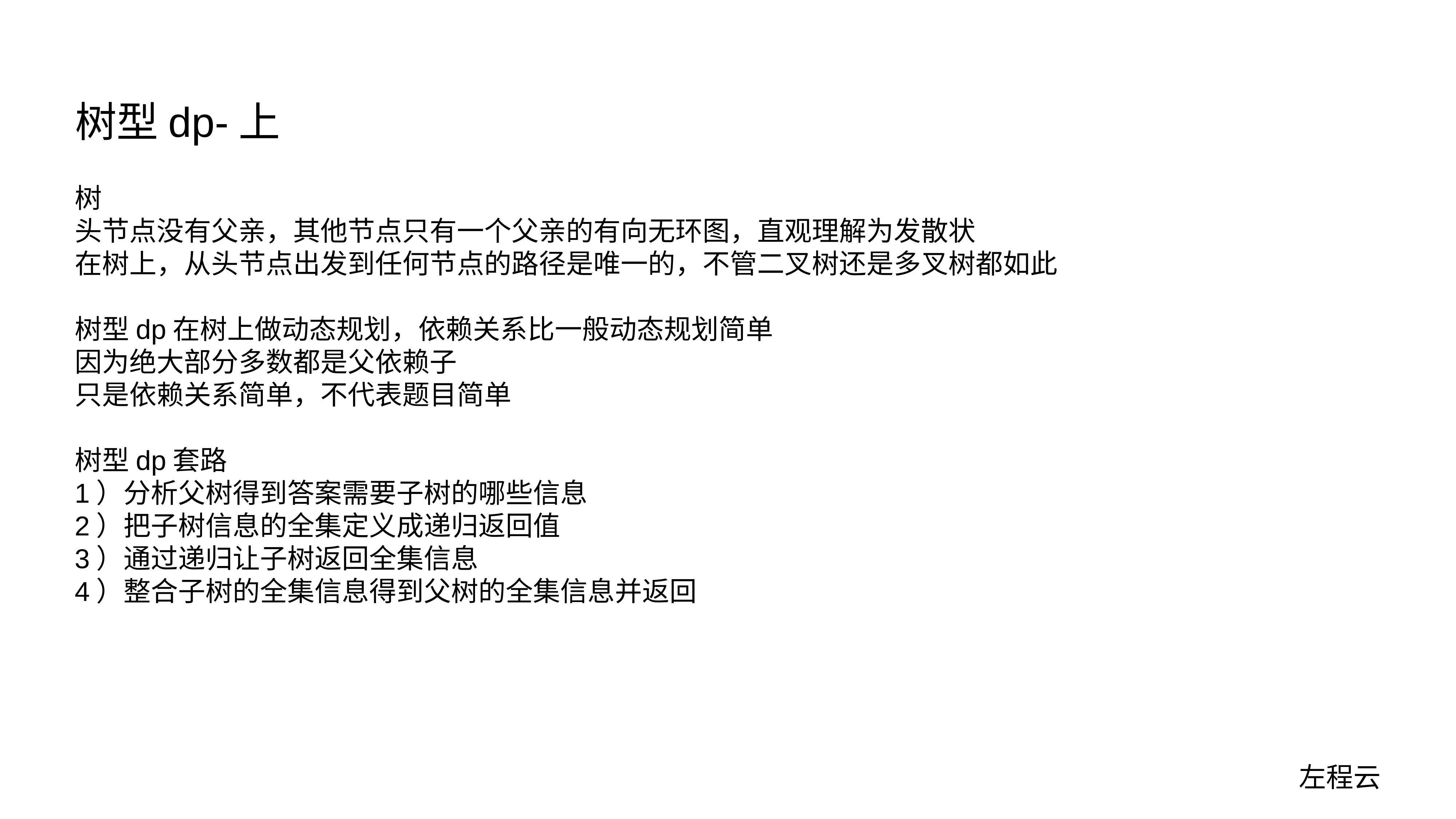

# 树型dp-上
树
头节点没有父亲，其他节点只有一个父亲的有向无环图，直观理解为发散状
在树上，从头节点出发到任何节点的路径是唯一的，不管二叉树还是多叉树都如此

树型dp在树上做动态规划，依赖关系比一般动态规划简单
因为绝大部分多数都是父依赖子
只是依赖关系简单，不代表题目简单

树型dp套路
1）分析父树得到答案需要子树的哪些信息
2）把子树信息的全集定义成递归返回值
3）通过递归让子树返回全集信息
4）整合子树的全集信息得到父树的全集信息并返回
左程云